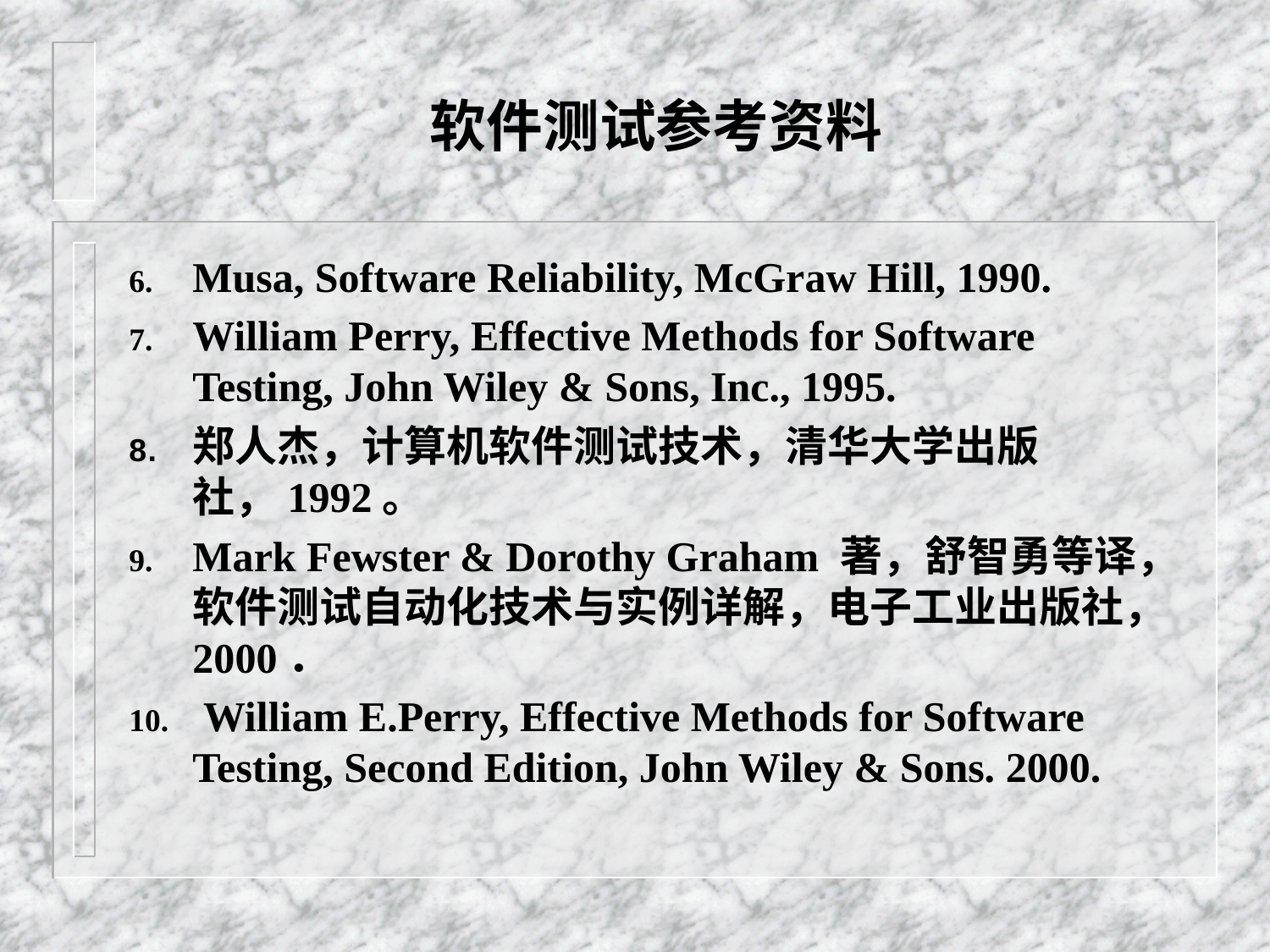

软件测试参考资料
Musa, Software Reliability, McGraw Hill, 1990.
William Perry, Effective Methods for Software Testing, John Wiley & Sons, Inc., 1995.
郑人杰，计算机软件测试技术，清华大学出版社，1992。
Mark Fewster & Dorothy Graham 著，舒智勇等译，软件测试自动化技术与实例详解，电子工业出版社，2000．
 William E.Perry, Effective Methods for Software Testing, Second Edition, John Wiley & Sons. 2000.